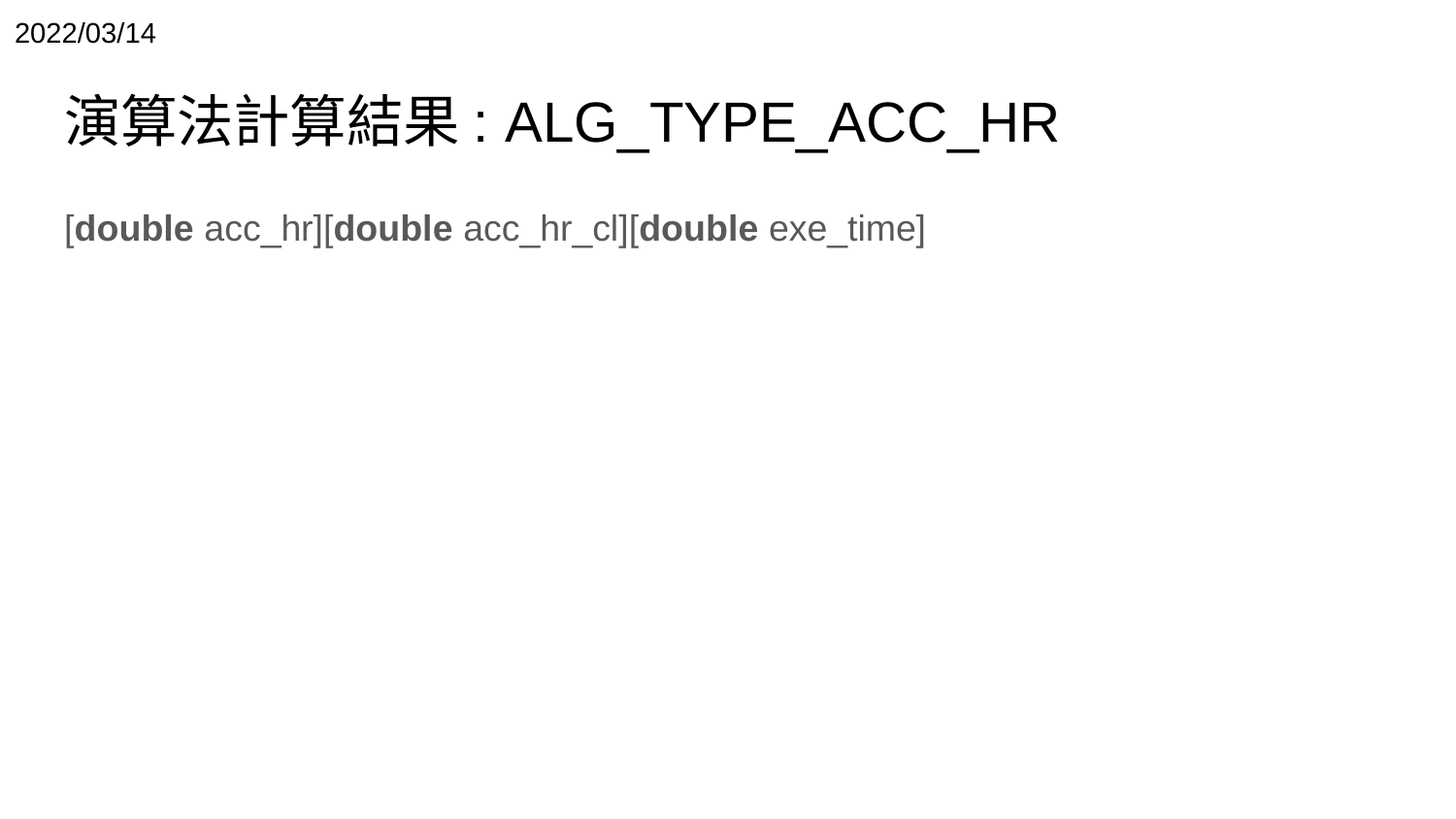

2022/03/14
# 演算法計算結果: ALG_TYPE_ACC_HR
[double acc_hr][double acc_hr_cl][double exe_time]